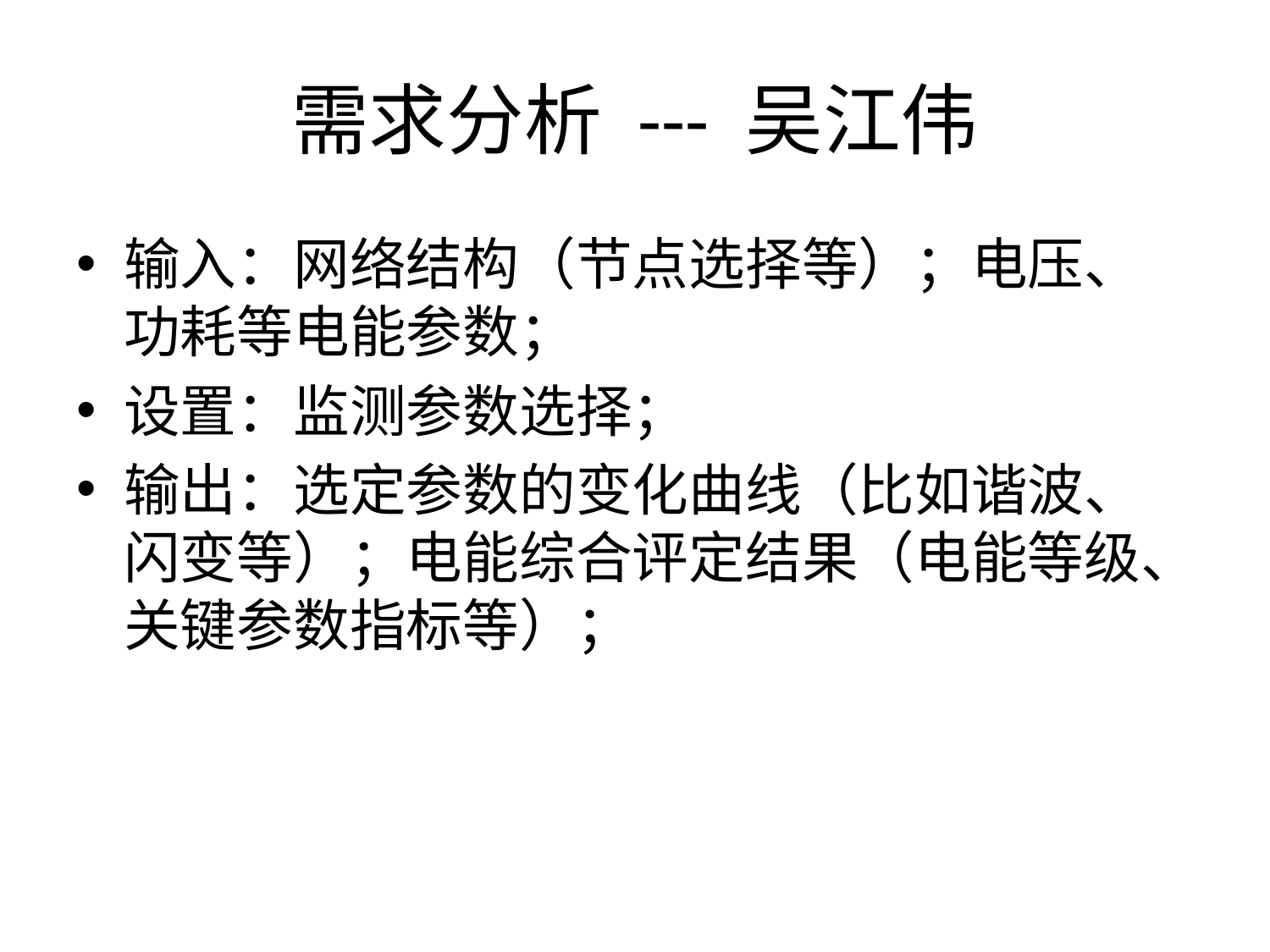

# 需求分析 --- 吴江伟
输入：网络结构（节点选择等）；电压、功耗等电能参数；
设置：监测参数选择；
输出：选定参数的变化曲线（比如谐波、闪变等）；电能综合评定结果（电能等级、关键参数指标等）；